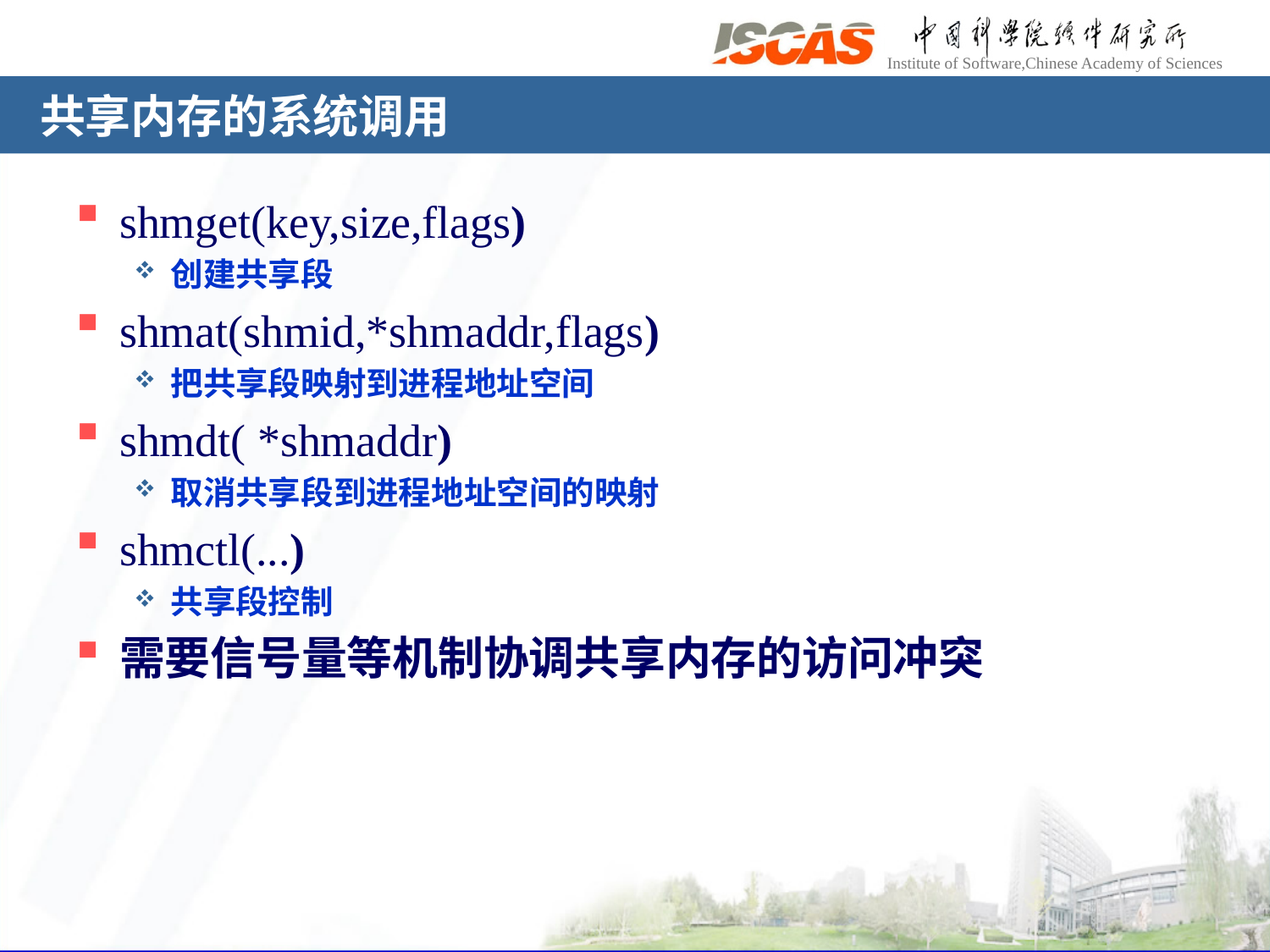

# 共享内存的系统调用
shmget(key,size,flags)
创建共享段
shmat(shmid,*shmaddr,flags)
把共享段映射到进程地址空间
shmdt( *shmaddr)
取消共享段到进程地址空间的映射
shmctl(...)
共享段控制
需要信号量等机制协调共享内存的访问冲突